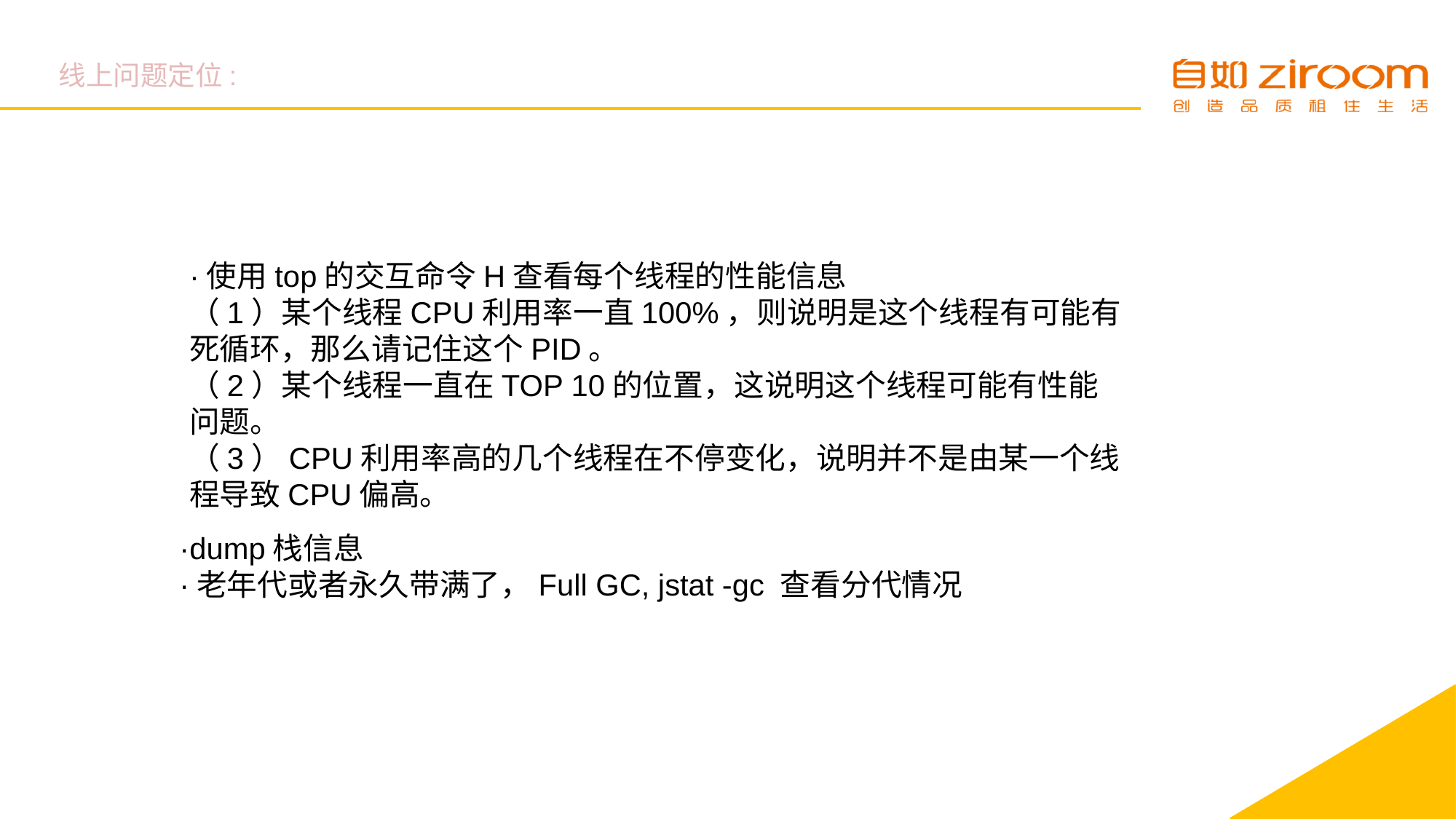

线上问题定位:

·使用top的交互命令H查看每个线程的性能信息
（1）某个线程CPU利用率一直100%，则说明是这个线程有可能有死循环，那么请记住这个PID。
（2）某个线程一直在TOP 10的位置，这说明这个线程可能有性能问题。
（3）CPU利用率高的几个线程在不停变化，说明并不是由某一个线程导致CPU偏高。
·dump栈信息
·老年代或者永久带满了，Full GC, jstat -gc 查看分代情况